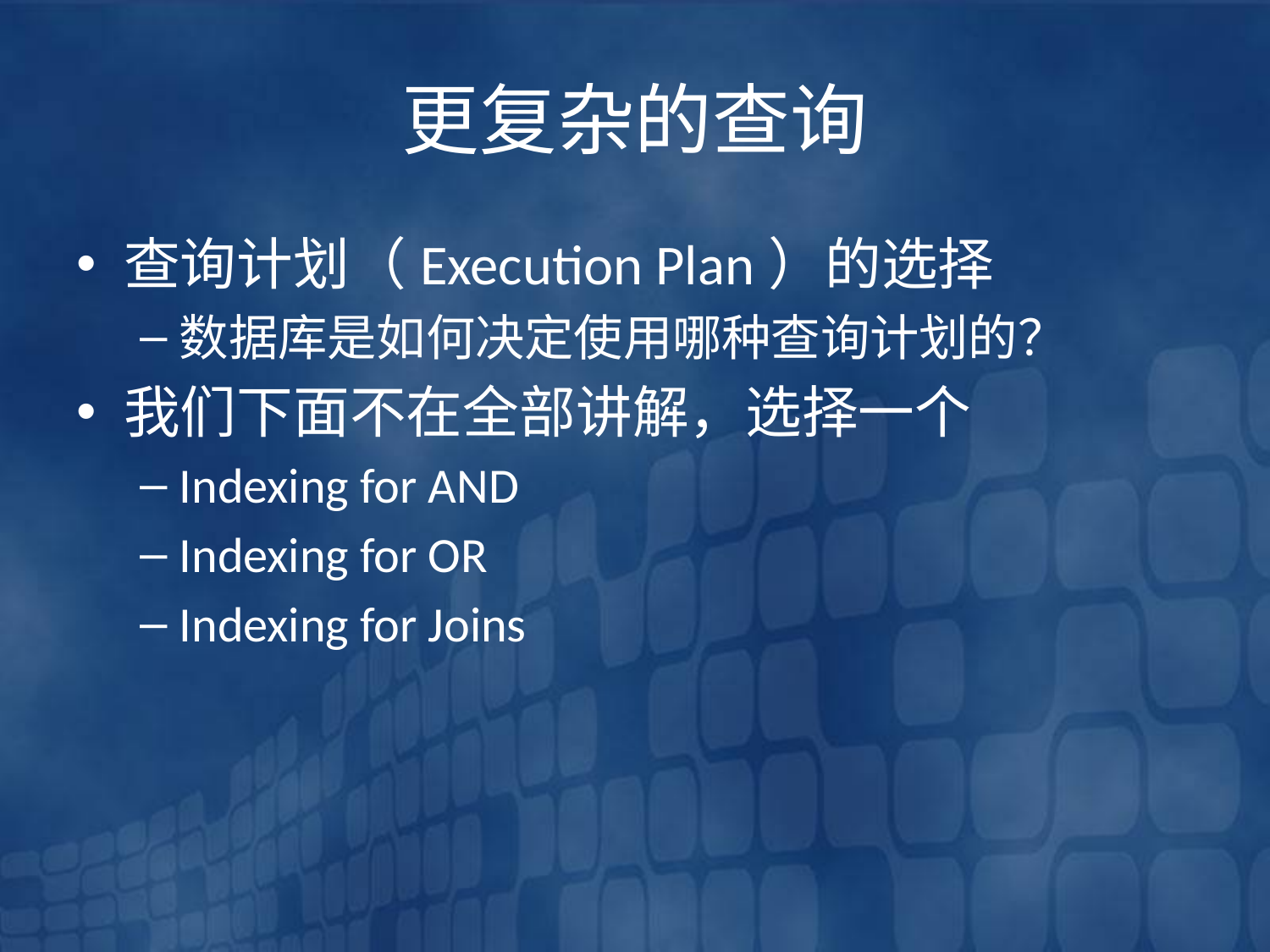

# 更复杂的查询
查询计划（Execution Plan）的选择
数据库是如何决定使用哪种查询计划的？
我们下面不在全部讲解，选择一个
Indexing for AND
Indexing for OR
Indexing for Joins